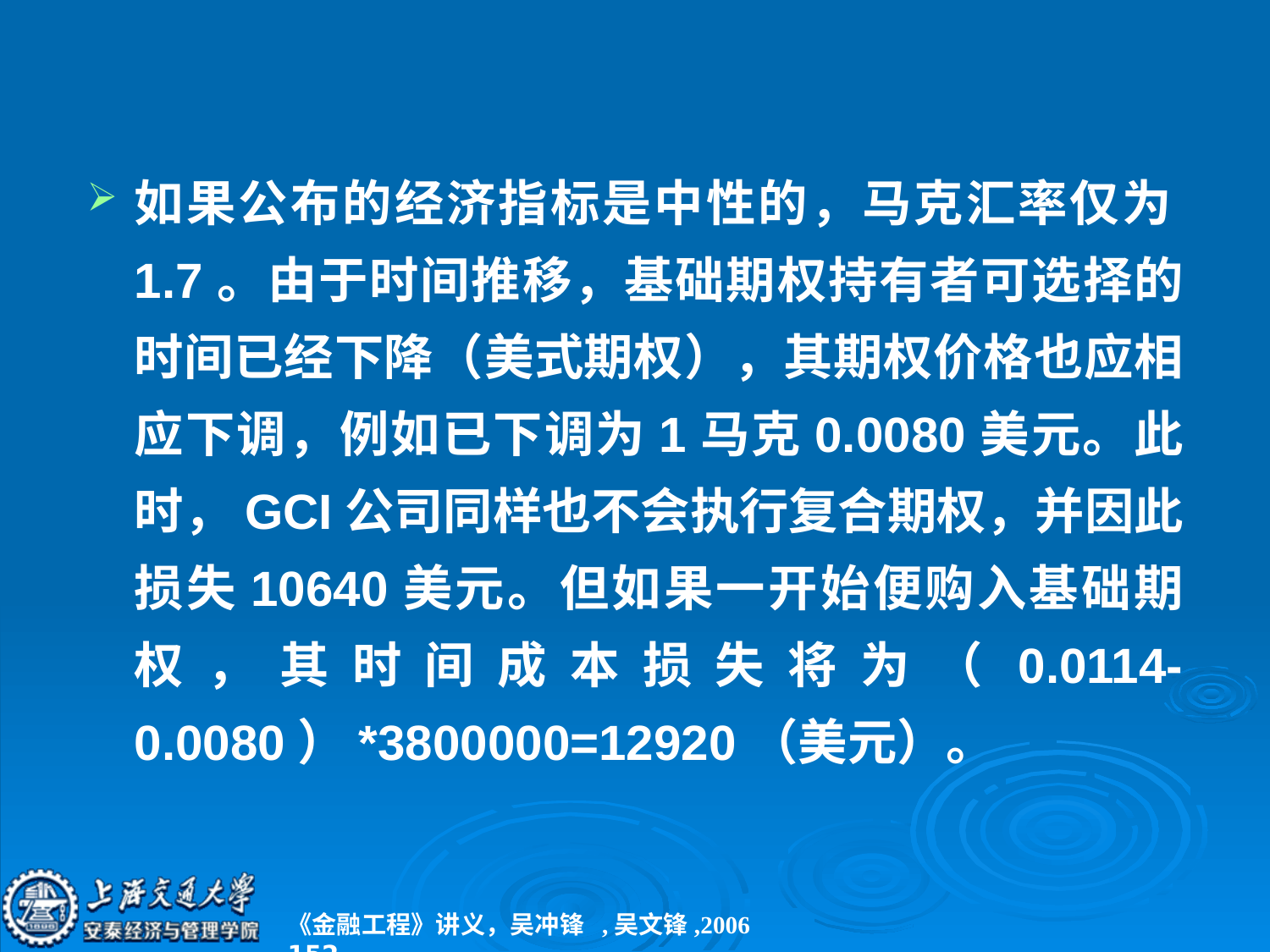

如果公布的经济指标是中性的，马克汇率仅为1.7。由于时间推移，基础期权持有者可选择的时间已经下降（美式期权），其期权价格也应相应下调，例如已下调为1马克0.0080美元。此时，GCI公司同样也不会执行复合期权，并因此损失10640美元。但如果一开始便购入基础期权，其时间成本损失将为（0.0114-0.0080）*3800000=12920（美元）。